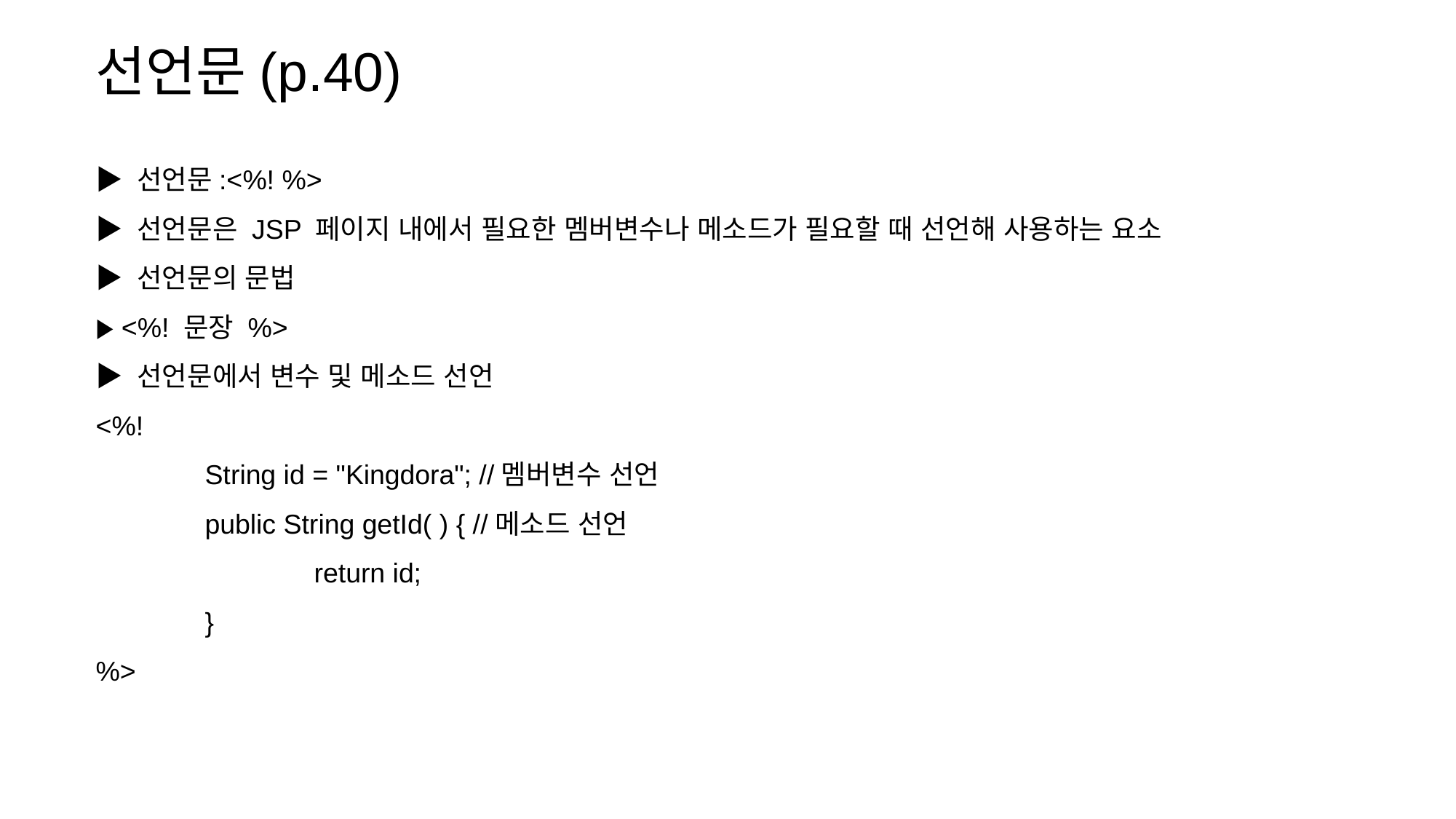

선언문(p.40)
▶ 선언문:<%! %>
▶ 선언문은 JSP 페이지 내에서 필요한 멤버변수나 메소드가 필요할 때 선언해 사용하는 요소
▶ 선언문의 문법
▶ <%! 문장 %>
▶ 선언문에서 변수 및 메소드 선언
<%!
	String id = "Kingdora"; //멤버변수 선언
	public String getId( ) { //메소드 선언
		return id;
	}
%>